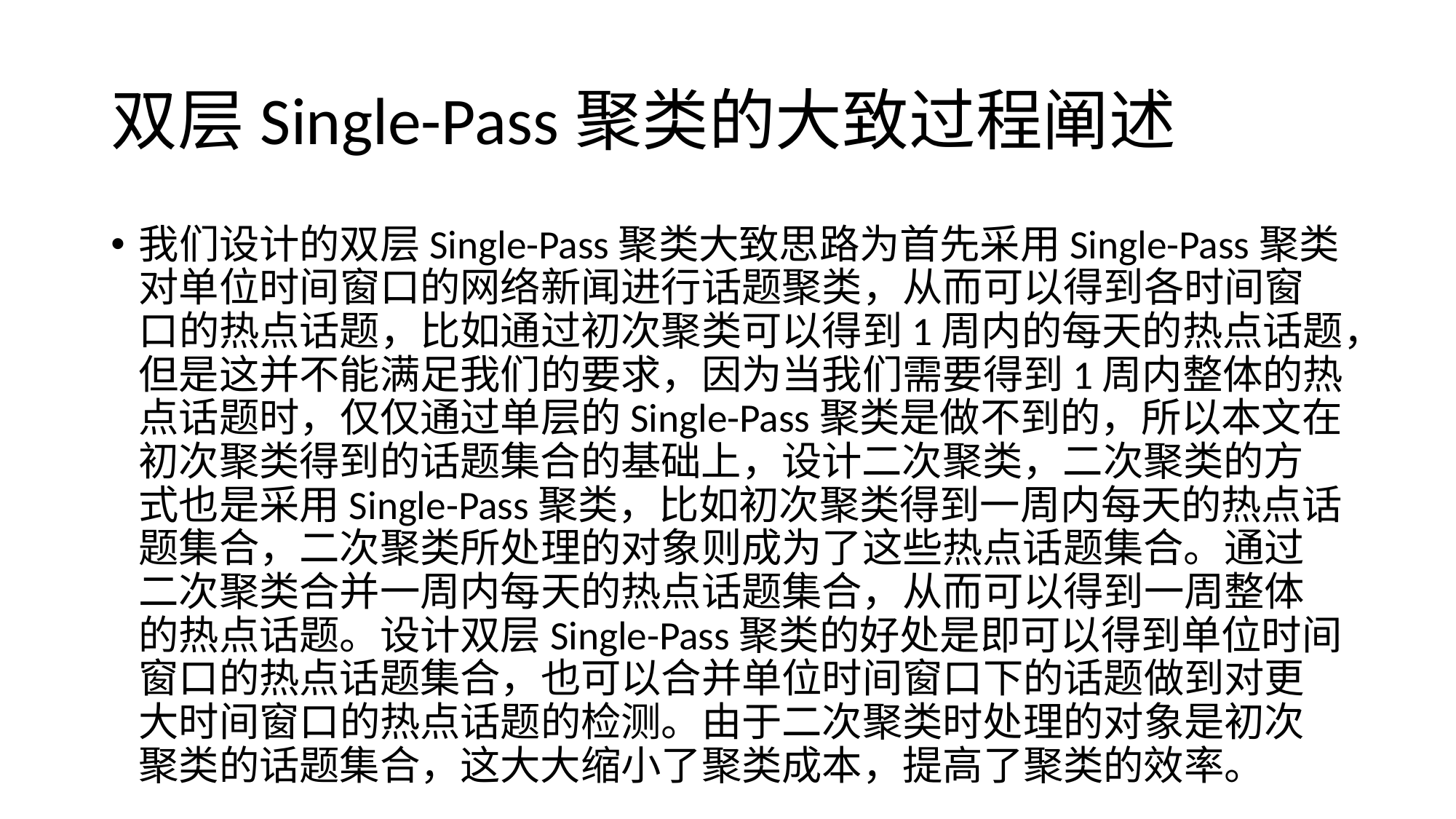

# 双层Single-Pass聚类的大致过程阐述
我们设计的双层Single-Pass聚类大致思路为首先采用Single-Pass聚类对单位时间窗口的网络新闻进行话题聚类，从而可以得到各时间窗口的热点话题，比如通过初次聚类可以得到1周内的每天的热点话题，但是这并不能满足我们的要求，因为当我们需要得到1周内整体的热点话题时，仅仅通过单层的Single-Pass聚类是做不到的，所以本文在初次聚类得到的话题集合的基础上，设计二次聚类，二次聚类的方式也是采用Single-Pass聚类，比如初次聚类得到一周内每天的热点话题集合，二次聚类所处理的对象则成为了这些热点话题集合。通过二次聚类合并一周内每天的热点话题集合，从而可以得到一周整体的热点话题。设计双层Single-Pass聚类的好处是即可以得到单位时间窗口的热点话题集合，也可以合并单位时间窗口下的话题做到对更大时间窗口的热点话题的检测。由于二次聚类时处理的对象是初次聚类的话题集合，这大大缩小了聚类成本，提高了聚类的效率。